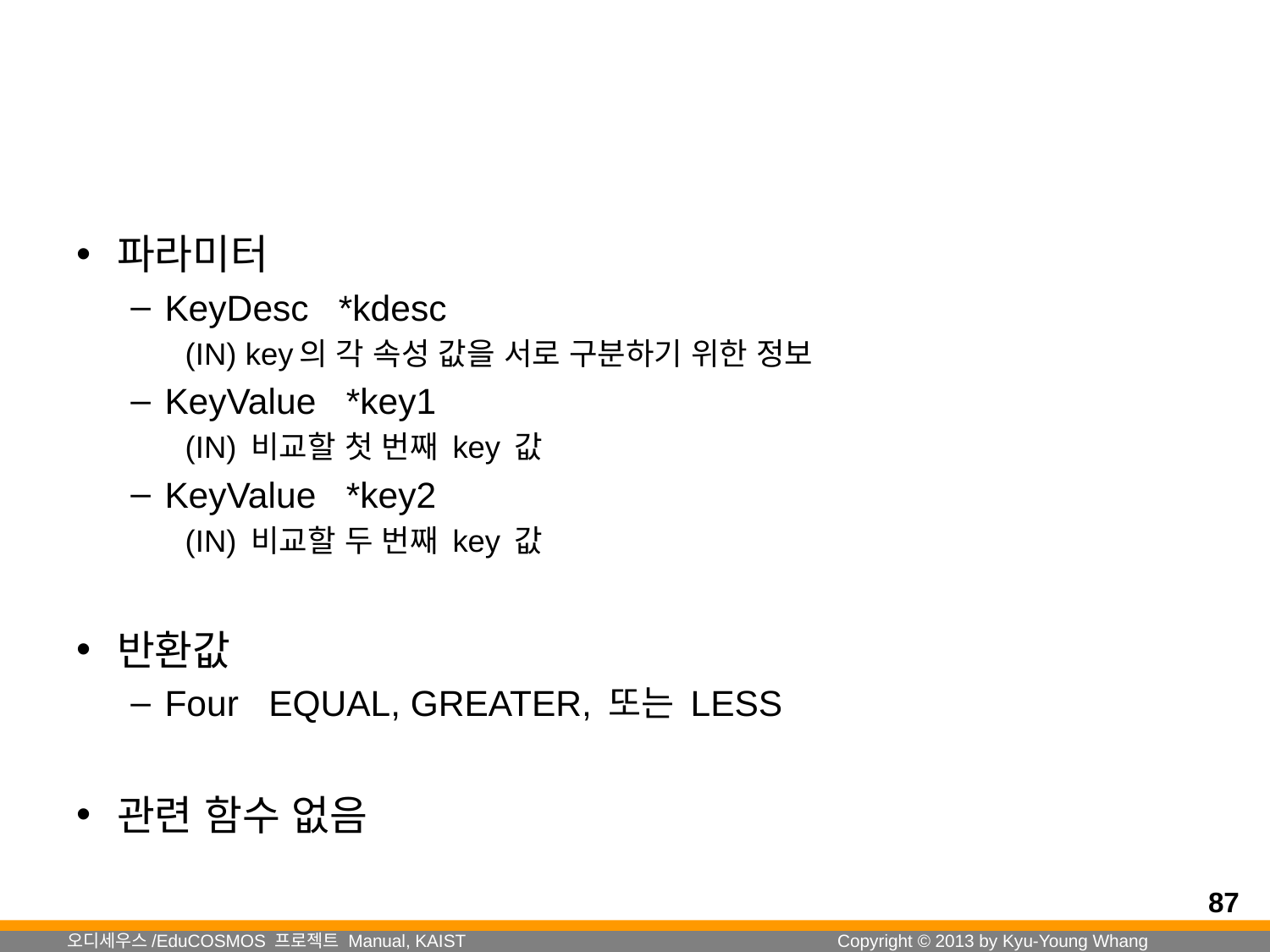

#
파라미터
KeyDesc   *kdesc
(IN) key의 각 속성 값을 서로 구분하기 위한 정보
KeyValue   *key1
(IN) 비교할 첫 번째 key 값
KeyValue   *key2
(IN) 비교할 두 번째 key 값

반환값
Four   EQUAL, GREATER, 또는 LESS

관련 함수 없음